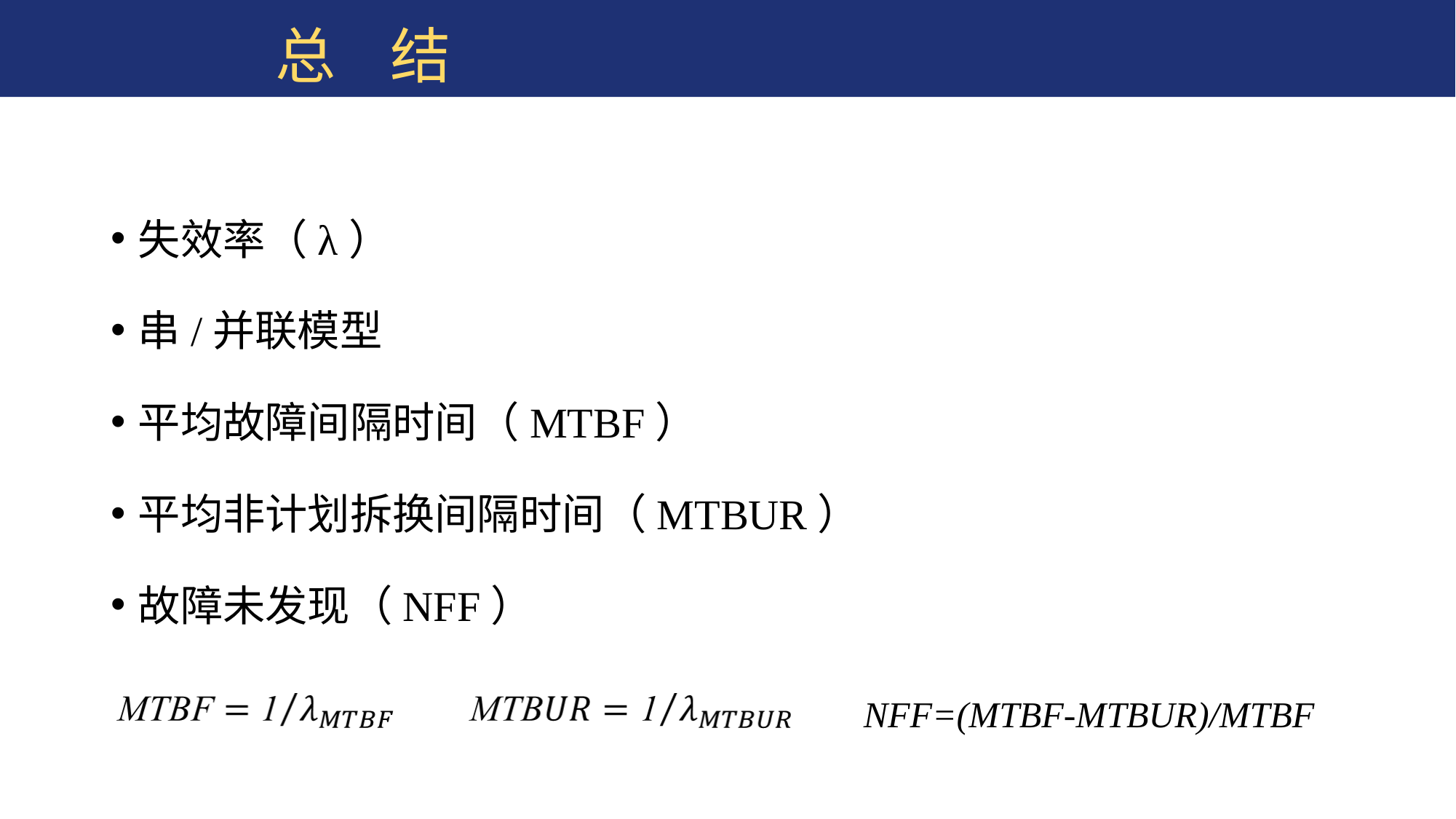

总    结
失效率（λ）
串/并联模型
平均故障间隔时间（MTBF）
平均非计划拆换间隔时间（MTBUR）
故障未发现（NFF）
NFF=(MTBF-MTBUR)/MTBF